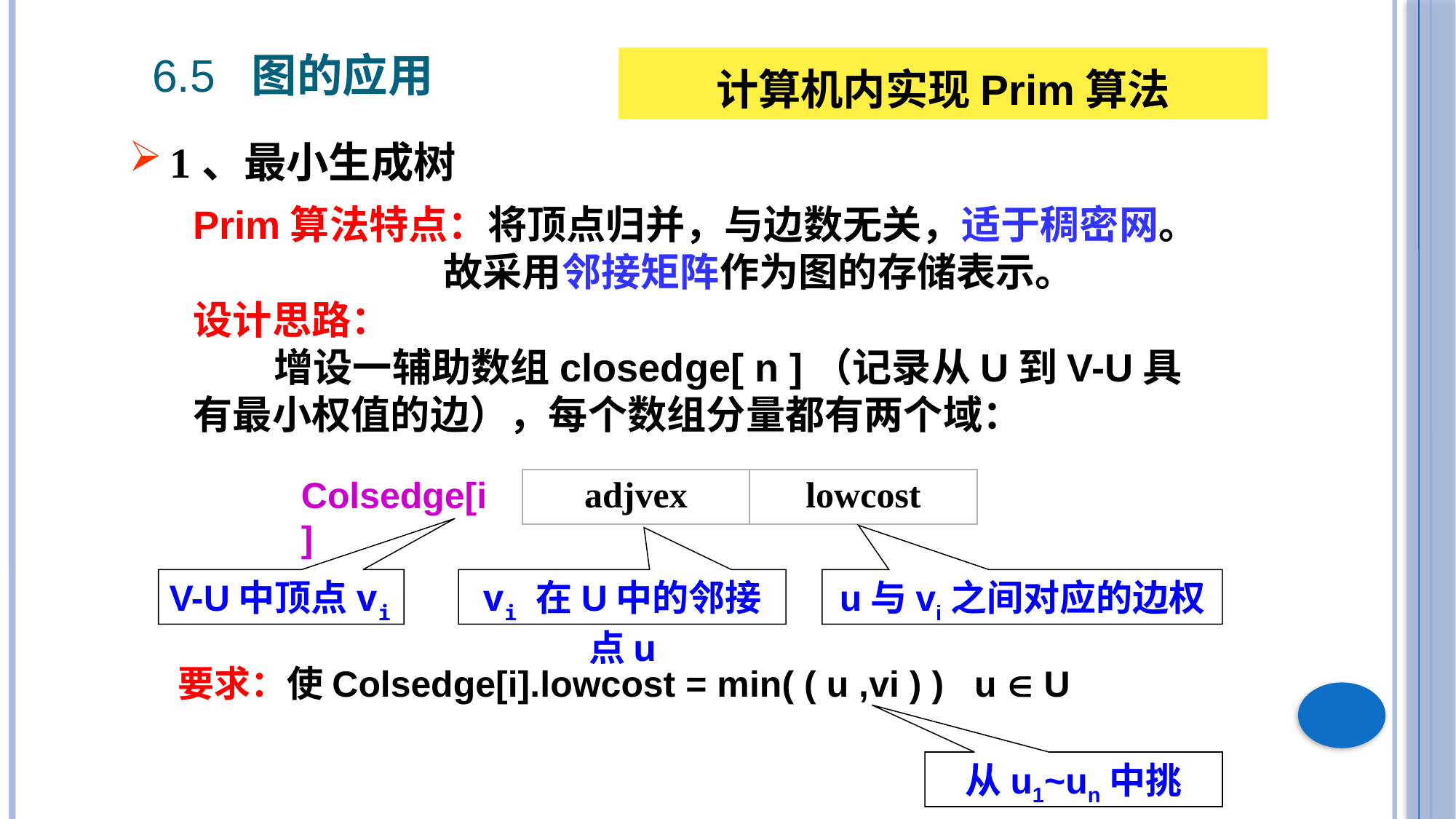

6.5  图的应用
计算机内实现Prim算法
1、最小生成树

Prim算法特点：将顶点归并，与边数无关，适于稠密网。
                           故采用邻接矩阵作为图的存储表示。
设计思路：
        增设一辅助数组closedge[ n ]（记录从U到V-U具有最小权值的边），每个数组分量都有两个域：
Colsedge[i]
| adjvex | lowcost |
| --- | --- |
V-U中顶点vi
vi 在U中的邻接点u
u与vi之间对应的边权
要求：使Colsedge[i].lowcost = min( ( u ,vi ) )   u ∈ U
从u1~un中挑